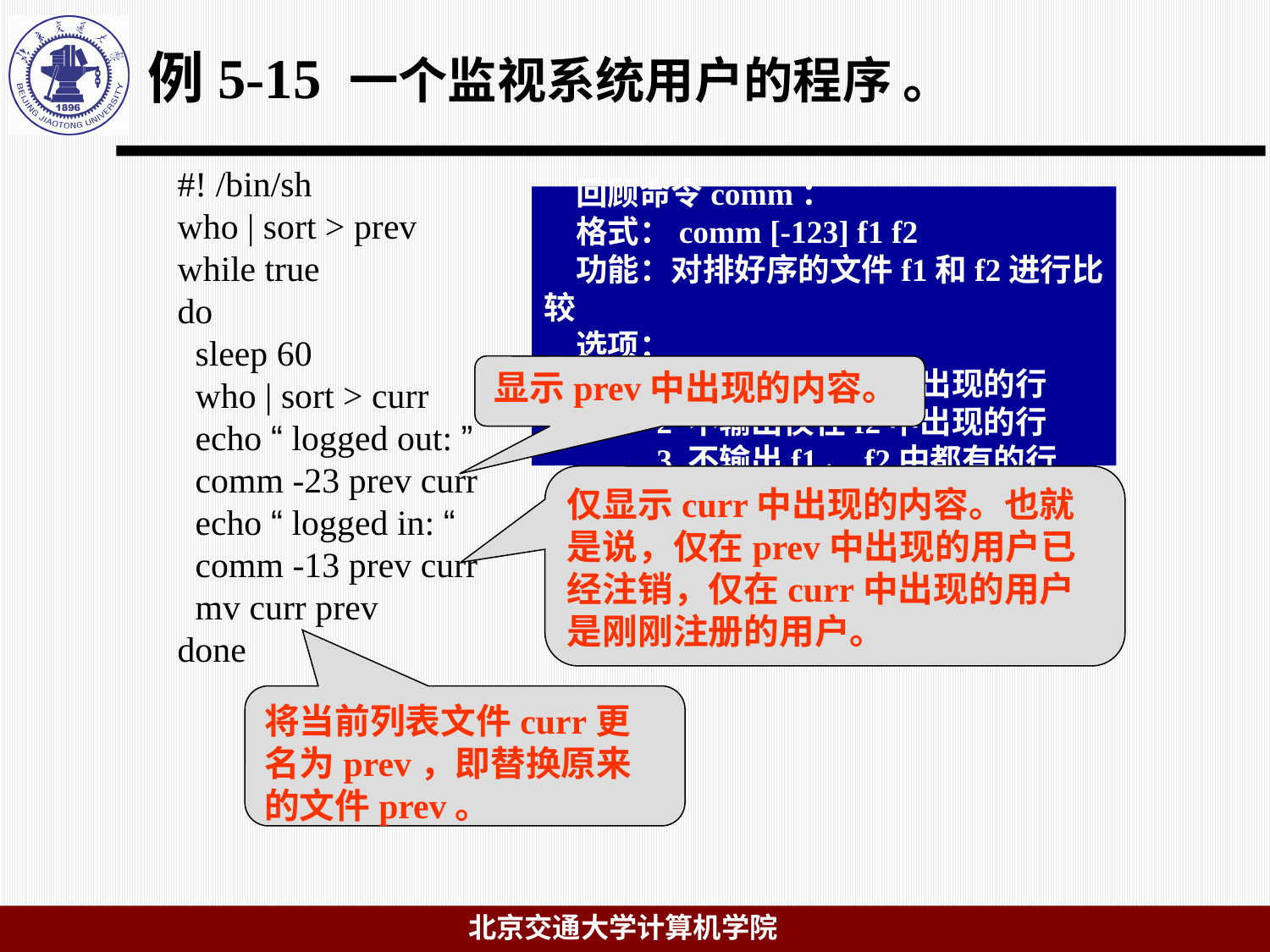

# 例5-15 一个监视系统用户的程序 。
#! /bin/sh
who | sort > prev
while true
do
  sleep 60
  who | sort > curr
  echo “ logged out: ”
  comm -23 prev curr
  echo “ logged in: “
  comm -13 prev curr
  mv curr prev
done
回顾命令comm：
格式：comm [-123] f1 f2
功能：对排好序的文件f1和f2进行比较
选项：
          1 不输出仅在f1中出现的行
          2 不输出仅在f2中出现的行
          3 不输出f1、f2中都有的行
显示prev中出现的内容。
仅显示curr中出现的内容。也就是说，仅在prev中出现的用户已经注销，仅在curr中出现的用户是刚刚注册的用户。
将当前列表文件curr更名为prev，即替换原来的文件prev。